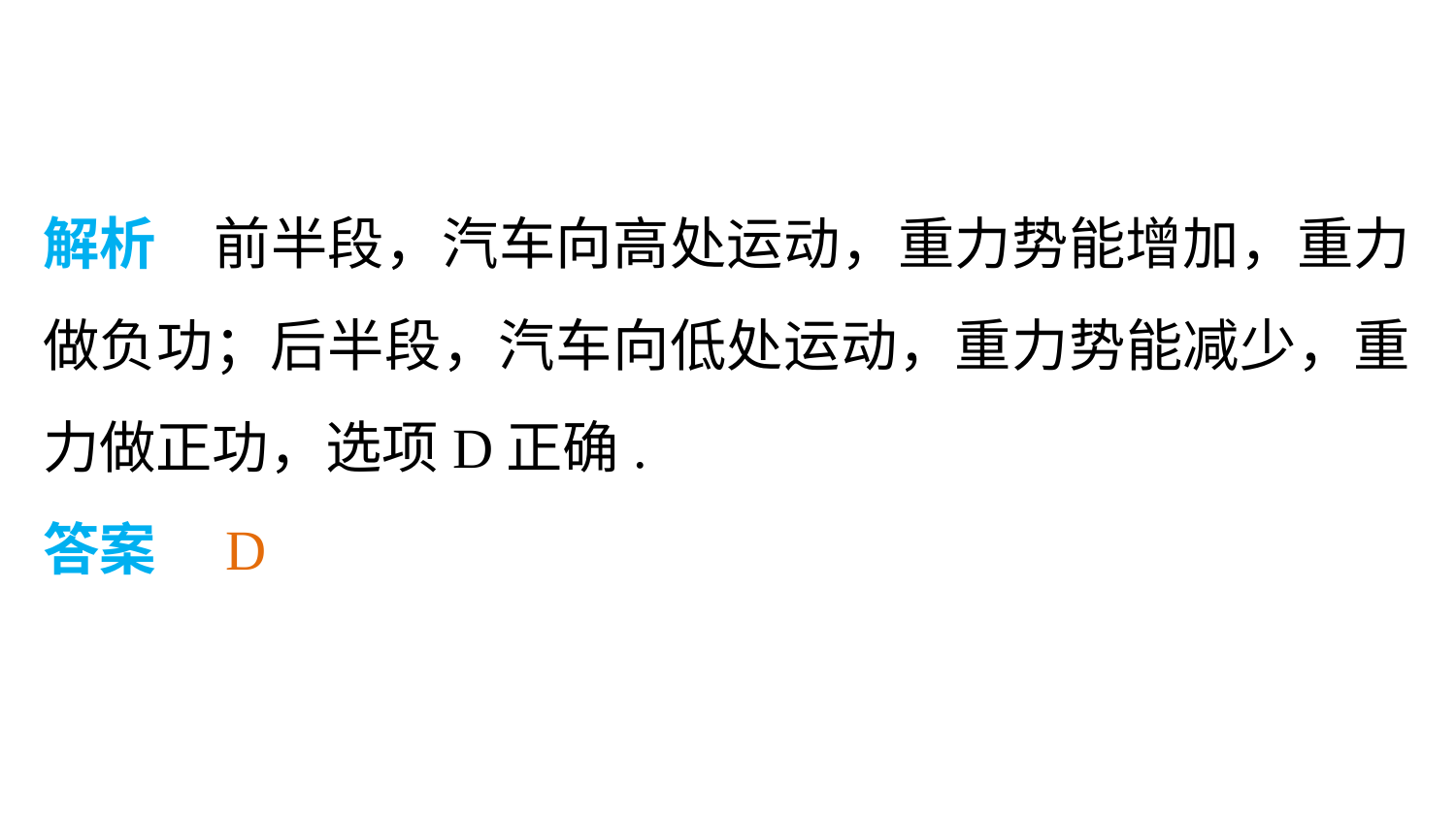

解析　前半段，汽车向高处运动，重力势能增加，重力做负功；后半段，汽车向低处运动，重力势能减少，重力做正功，选项D正确.
答案　D